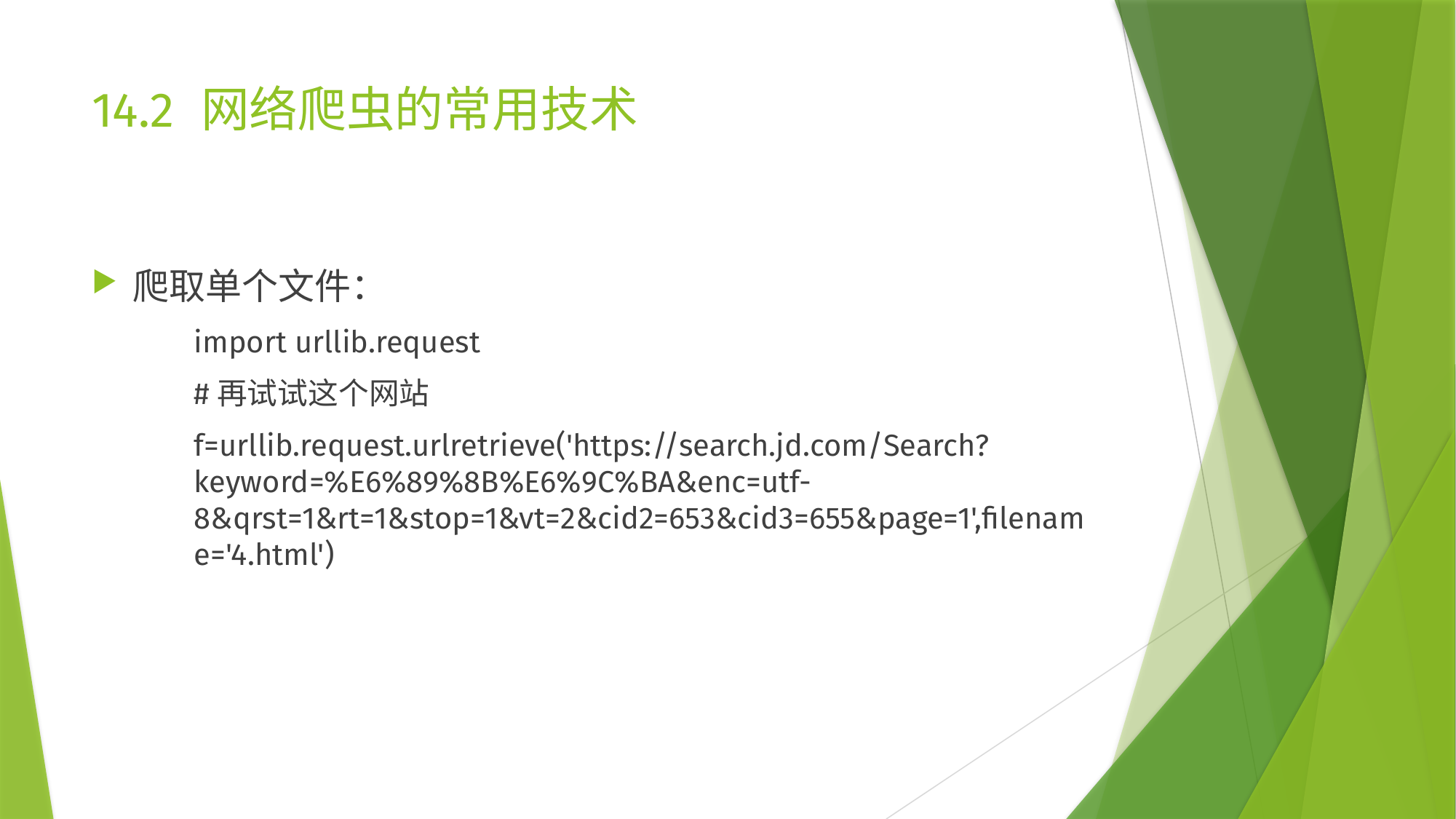

# 14.2	网络爬虫的常用技术
爬取单个文件：
import urllib.request
#再试试这个网站
f=urllib.request.urlretrieve('https://search.jd.com/Search?keyword=%E6%89%8B%E6%9C%BA&enc=utf-8&qrst=1&rt=1&stop=1&vt=2&cid2=653&cid3=655&page=1',filename='4.html')